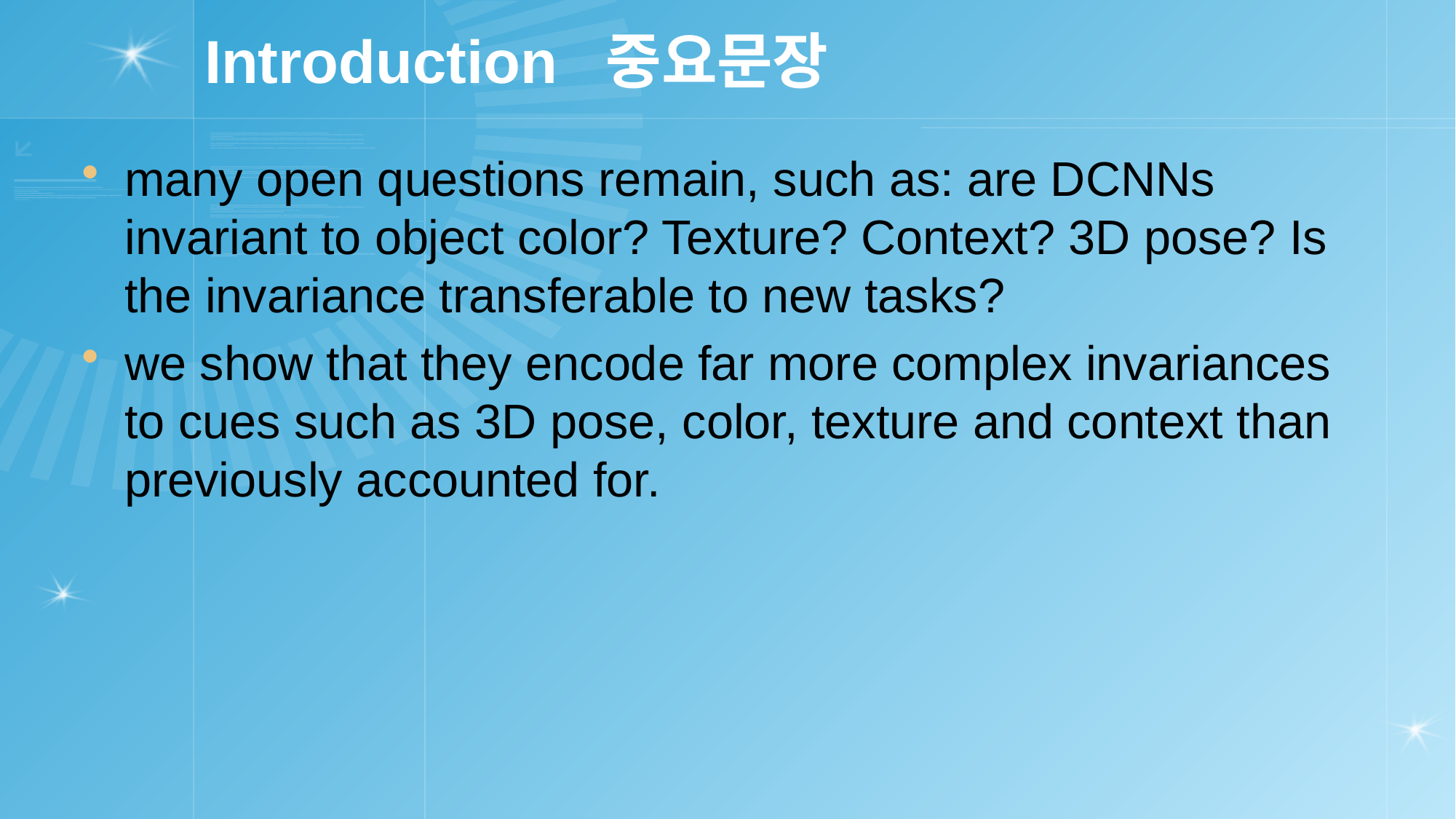

# Introduction  중요문장
many open questions remain, such as: are DCNNs invariant to object color? Texture? Context? 3D pose? Is the invariance transferable to new tasks?
we show that they encode far more complex invariances to cues such as 3D pose, color, texture and context than previously accounted for.